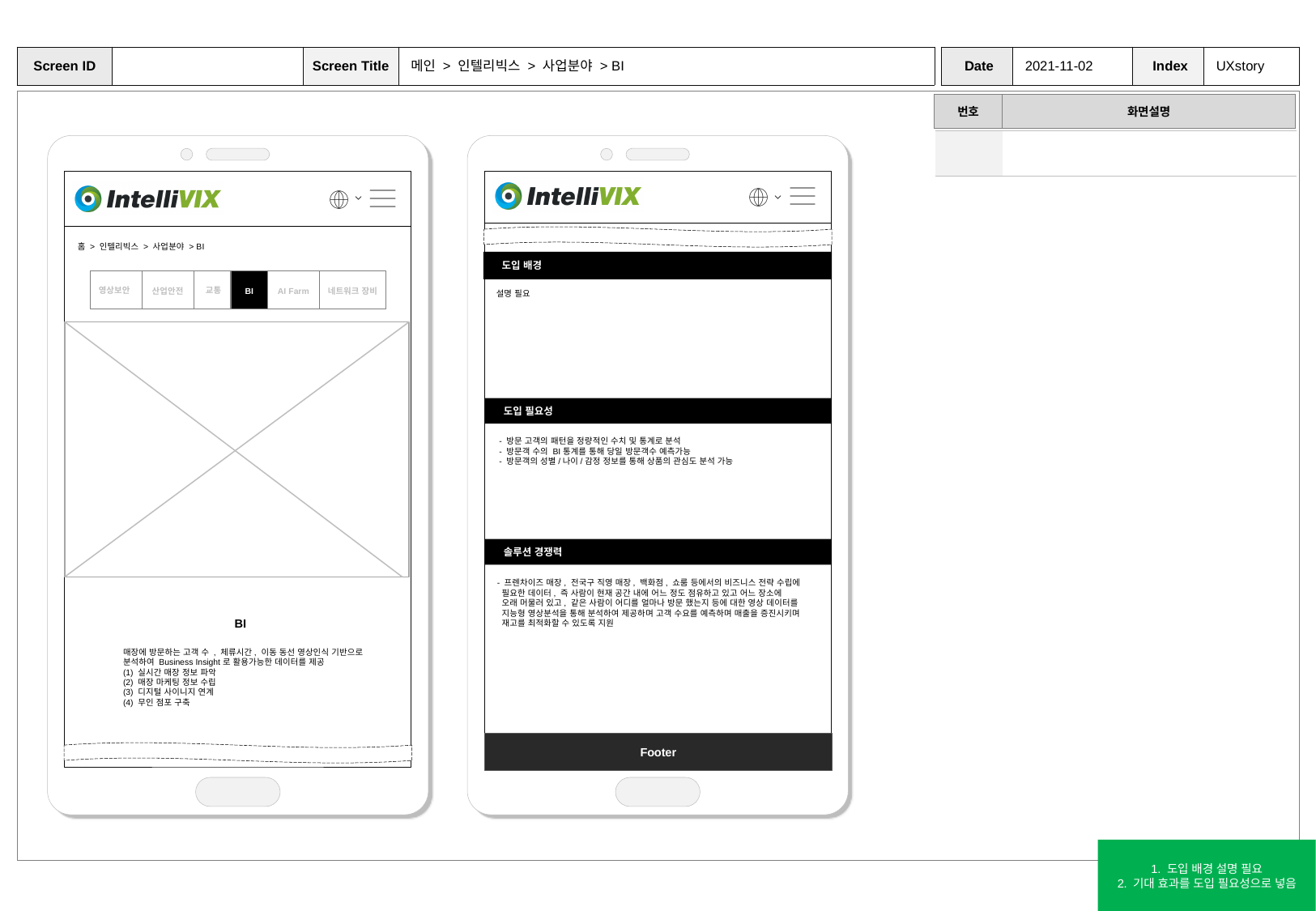

메인 > 인텔리빅스 > 사업분야 > BI
2021-11-02
UXstory
|  |  |
| --- | --- |

홈 > 인텔리빅스 > 사업분야 > BI
    도입 배경

설명 필요

영상보안
교통
산업안전
AI Farm
네트워크 장비
BI

    도입 필요성
도입 필요성 "다양한 영역의 보안 강화"

- 방문 고객의 패턴을 정량적인 수치 및 통계로 분석
- 방문객 수의 BI통계를 통해 당일 방문객수 예측가능
- 방문객의 성별/나이/감정 정보를 통해 상품의 관심도 분석 가능
    솔루션 경쟁력
- 프렌차이즈 매장, 전국구 직영 매장, 백화점, 쇼룸 등에서의 비즈니스 전략 수립에
  필요한 데이터, 즉 사람이 현재 공간 내에 어느 정도 점유하고 있고 어느 장소에
  오래 머물러 있고, 같은 사람이 어디를 얼마나 방문 했는지 등에 대한 영상 데이터를
  지능형 영상분석을 통해 분석하여 제공하며 고객 수요를 예측하며 매출을 증진시키며
  재고를 최적화할 수 있도록 지원

BI
매장에 방문하는 고객 수 , 체류시간, 이동 동선 영상인식 기반으로
분석하여 Business Insight로 활용가능한 데이터를 제공
(1) 실시간 매장 정보 파악
(2) 매장 마케팅 정보 수립
(3) 디지털 사이니지 연계
(4) 무인 점포 구축
Footer

1. 도입 배경 설명 필요
2. 기대 효과를 도입 필요성으로 넣음